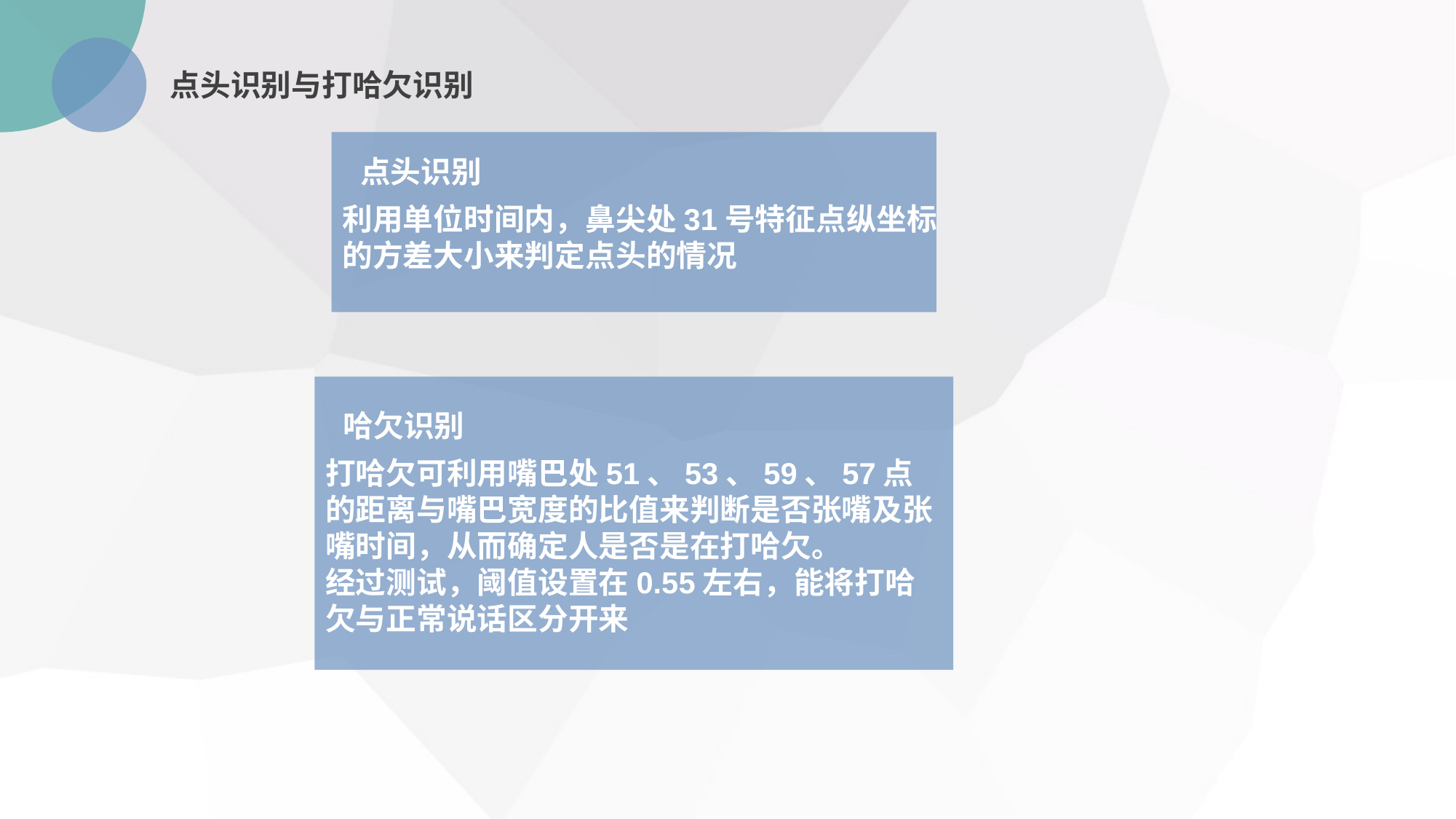

点头识别与打哈欠识别

点头识别
利用单位时间内，鼻尖处31号特征点纵坐标
的方差大小来判定点头的情况

哈欠识别
打哈欠可利用嘴巴处51、53、59、57点的距离与嘴巴宽度的比值来判断是否张嘴及张嘴时间，从而确定人是否是在打哈欠。
经过测试，阈值设置在0.55左右，能将打哈欠与正常说话区分开来